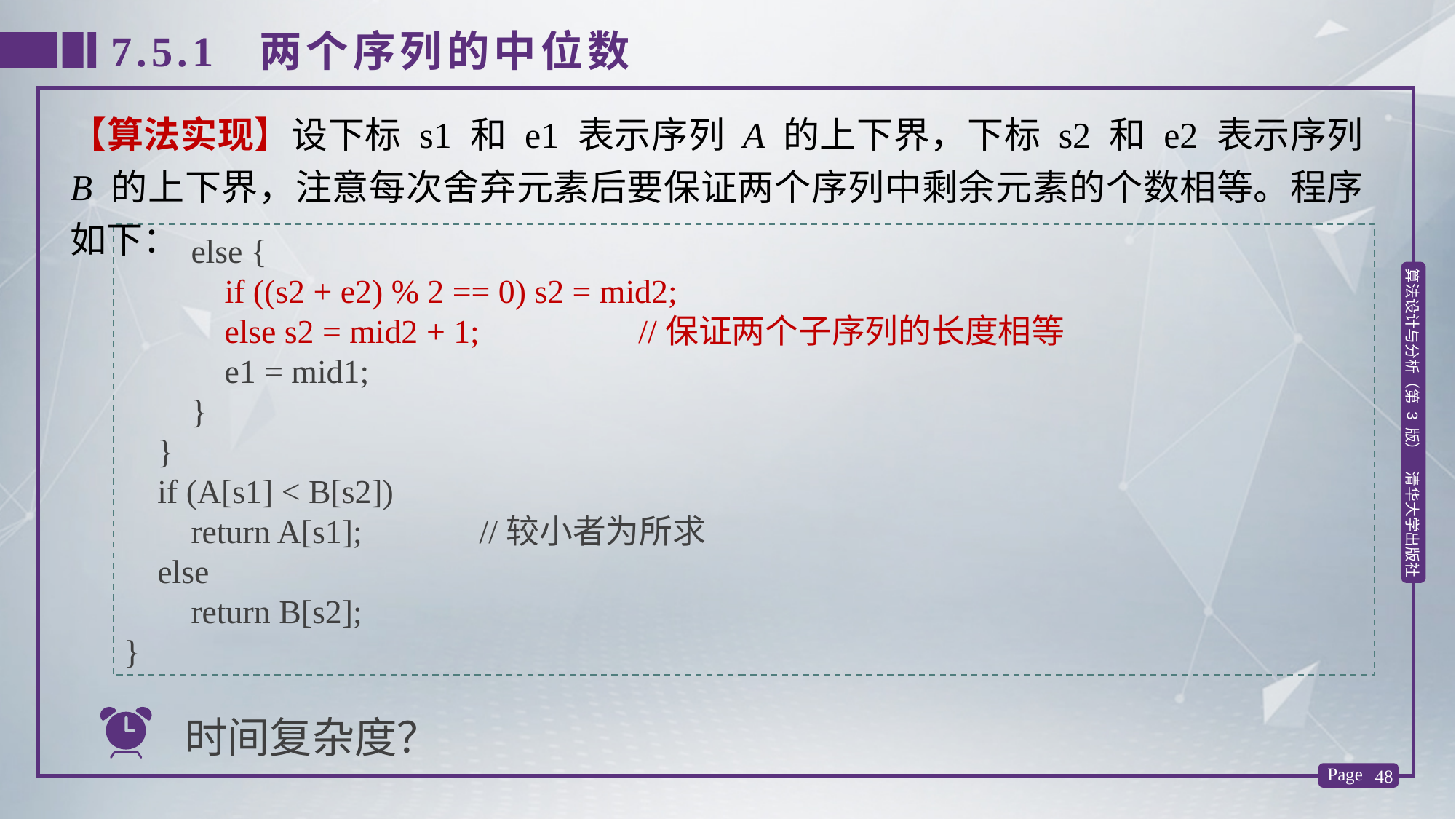

7.5.1  两个序列的中位数
【算法实现】设下标 s1 和 e1 表示序列 A 的上下界，下标 s2 和 e2 表示序列 B 的上下界，注意每次舍弃元素后要保证两个序列中剩余元素的个数相等。程序如下：
        else {
            if ((s2 + e2) % 2 == 0) s2 = mid2;
            else s2 = mid2 + 1;                   //保证两个子序列的长度相等
            e1 = mid1;
        }
    }
    if (A[s1] < B[s2])
        return A[s1];              //较小者为所求
    else
        return B[s2];
}
时间复杂度？